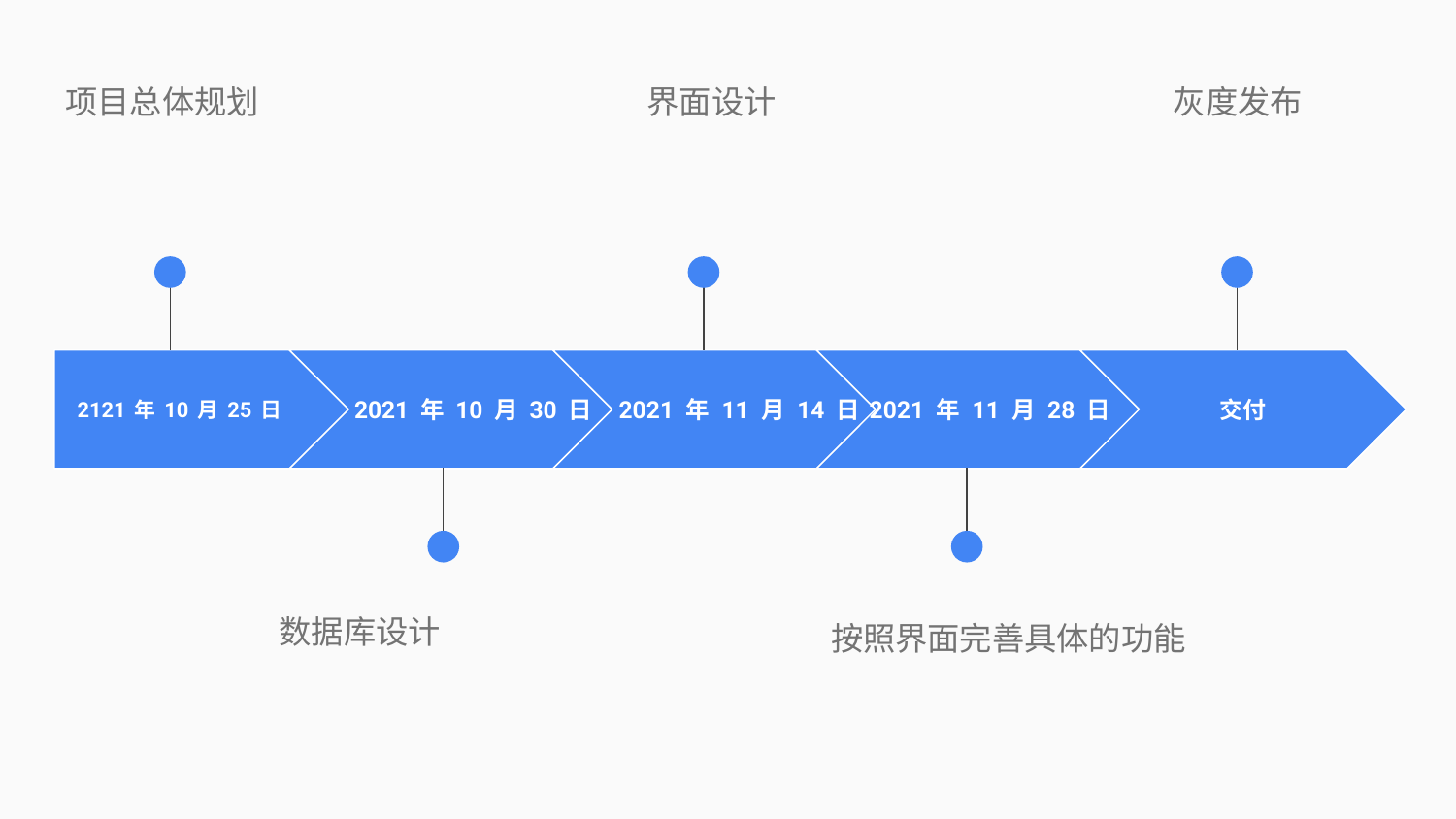

项目总体规划
界面设计
灰度发布

2121 年 10 月 25 日
2021 年 10 月 30 日
2021 年 11 月 14 日
2021 年 11 月 28 日
交付

数据库设计
按照界面完善具体的功能